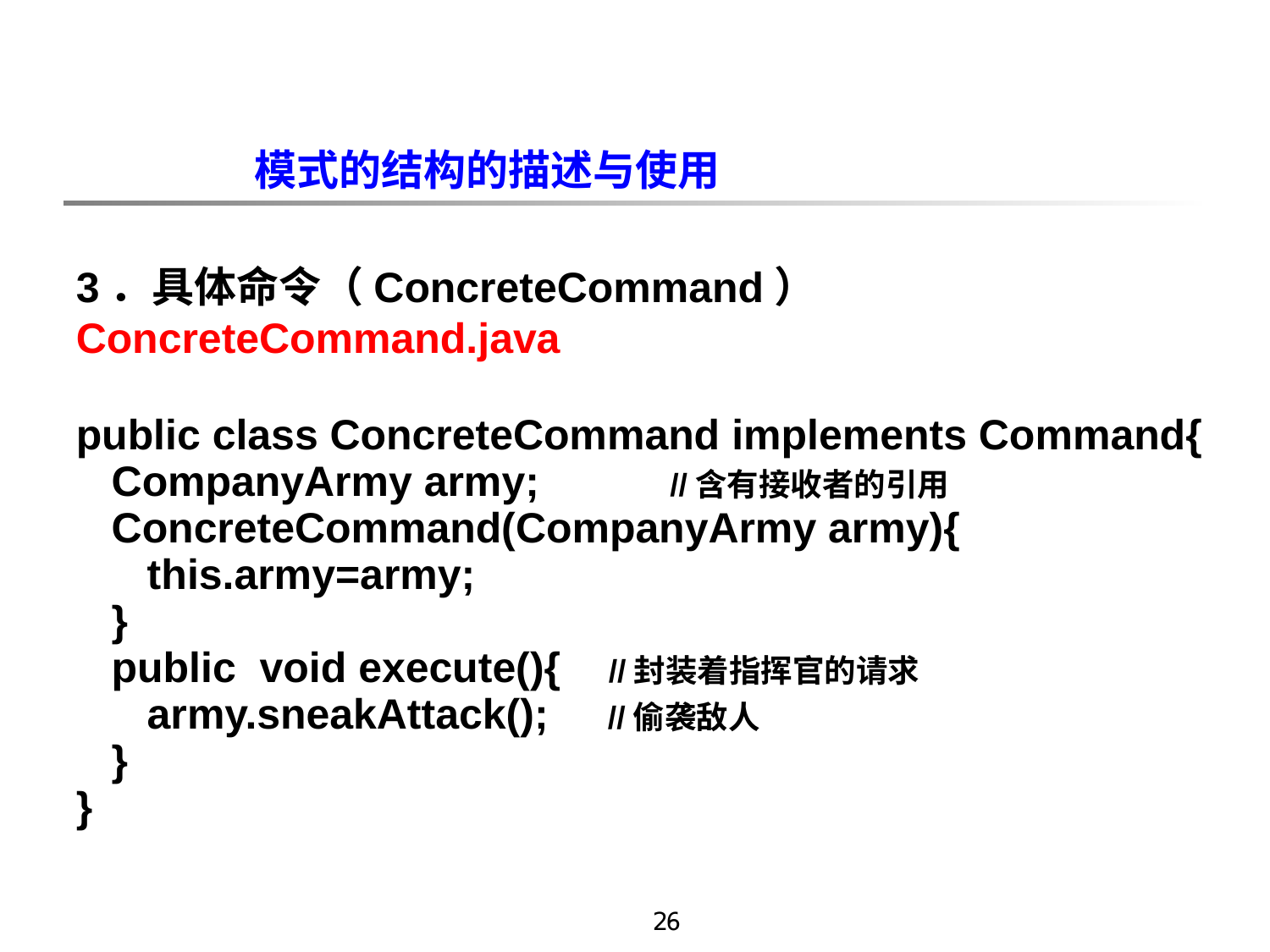

模式的结构的描述与使用

3．具体命令（ConcreteCommand） ConcreteCommand.java

public class ConcreteCommand implements Command{
   CompanyArmy army;           //含有接收者的引用
   ConcreteCommand(CompanyArmy army){
      this.army=army;
   }
   public  void execute(){    //封装着指挥官的请求
      army.sneakAttack();     //偷袭敌人
   }
}

26